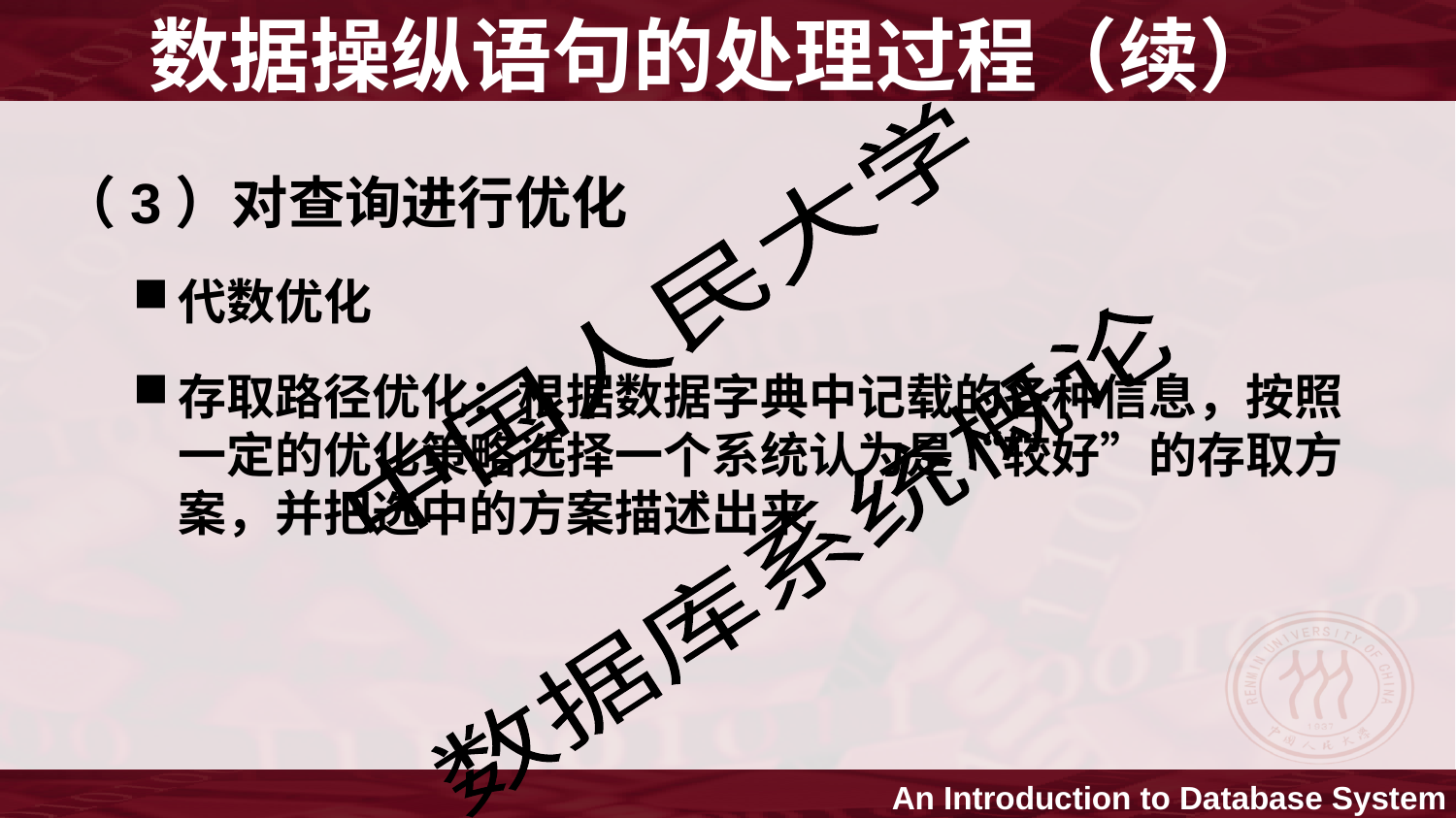

# 数据操纵语句的处理过程（续）
（3）对查询进行优化
代数优化
存取路径优化：根据数据字典中记载的各种信息，按照一定的优化策略选择一个系统认为是“较好”的存取方案，并把选中的方案描述出来